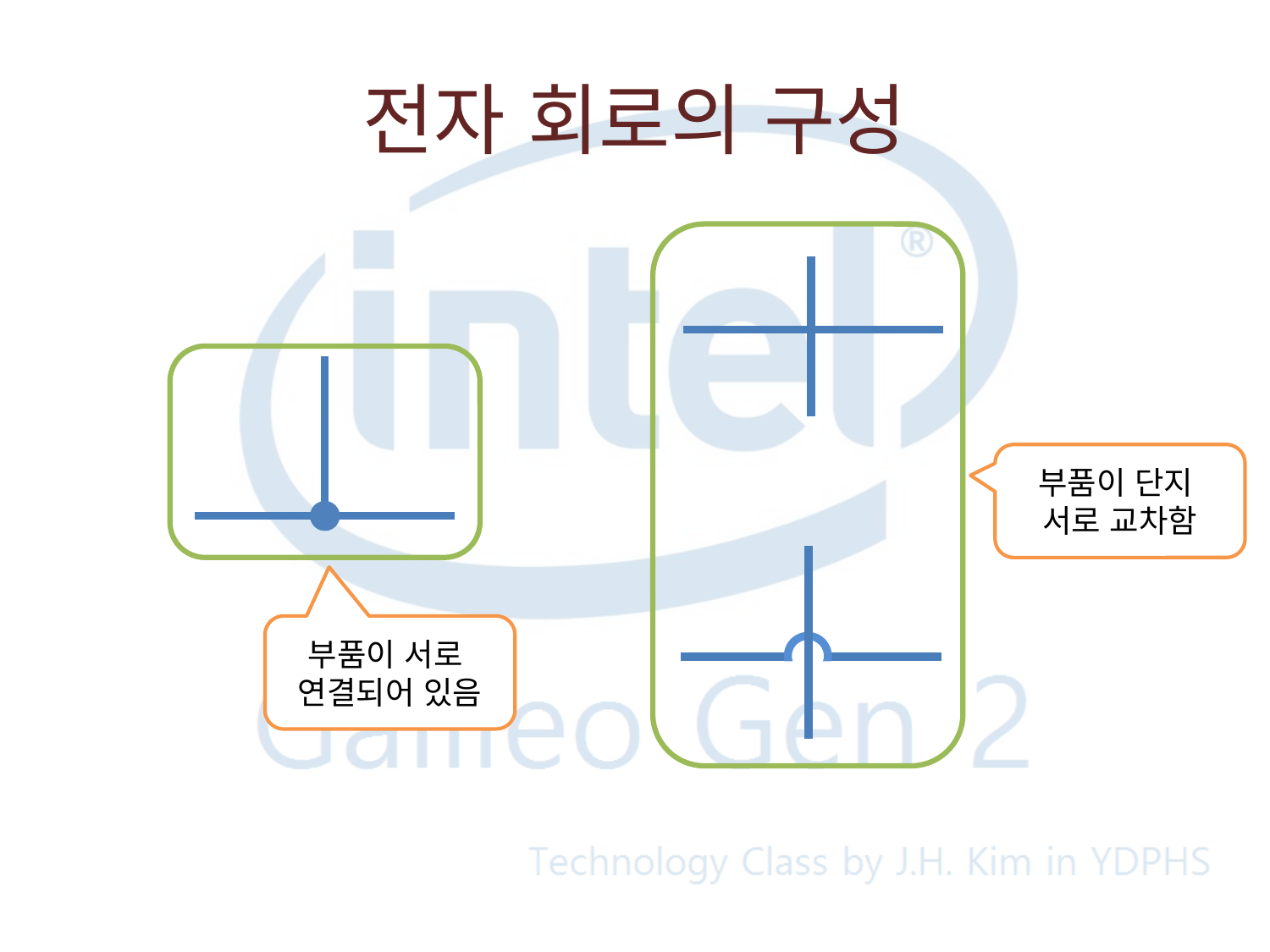

# 전자 회로의 구성

부품이 단지
서로 교차함

부품이 서로
연결되어 있음